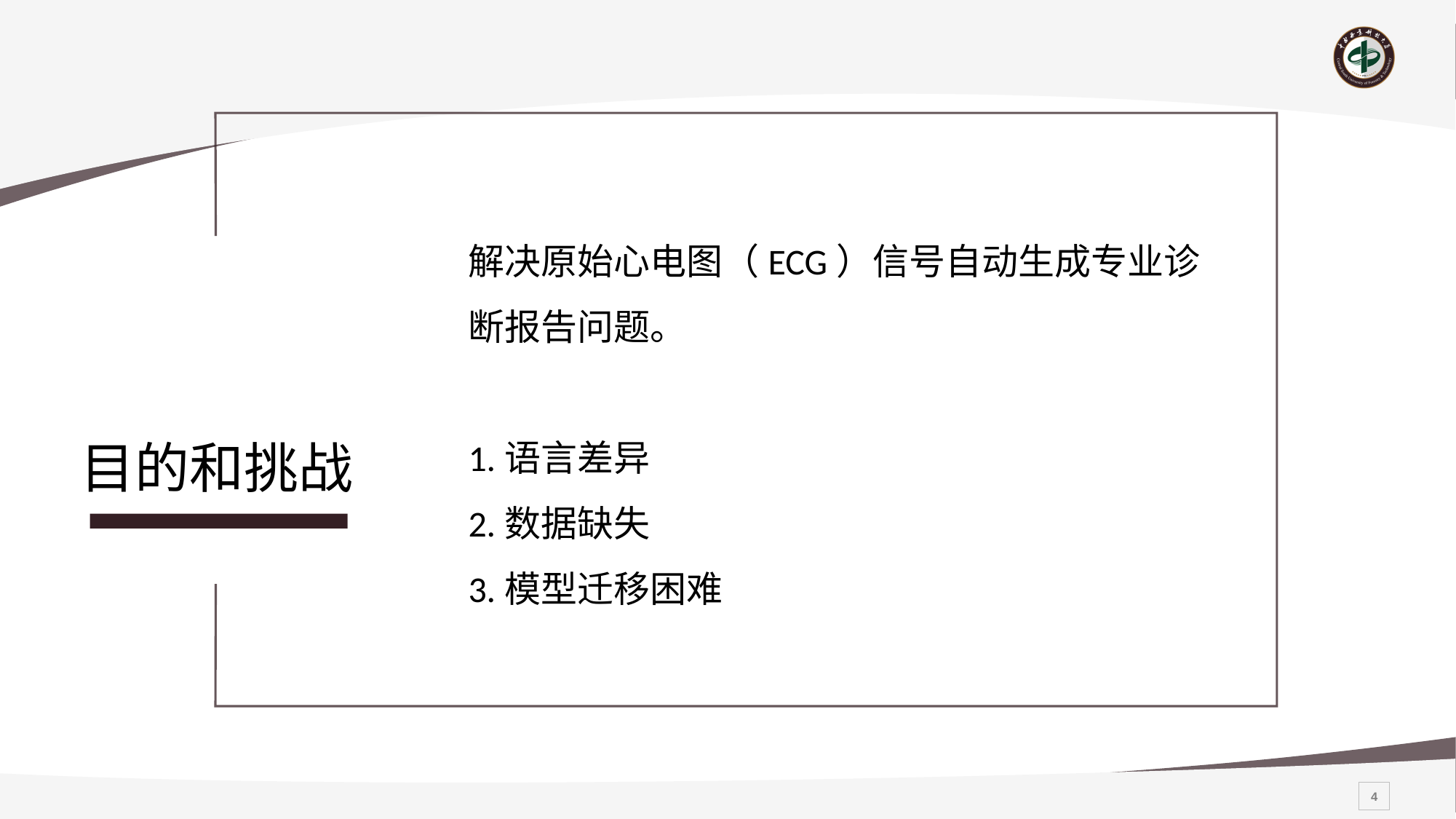

解决原始心电图（ECG）信号自动生成专业诊断报告问题。

1.语言差异
2.数据缺失
3.模型迁移困难

# 目的和挑战